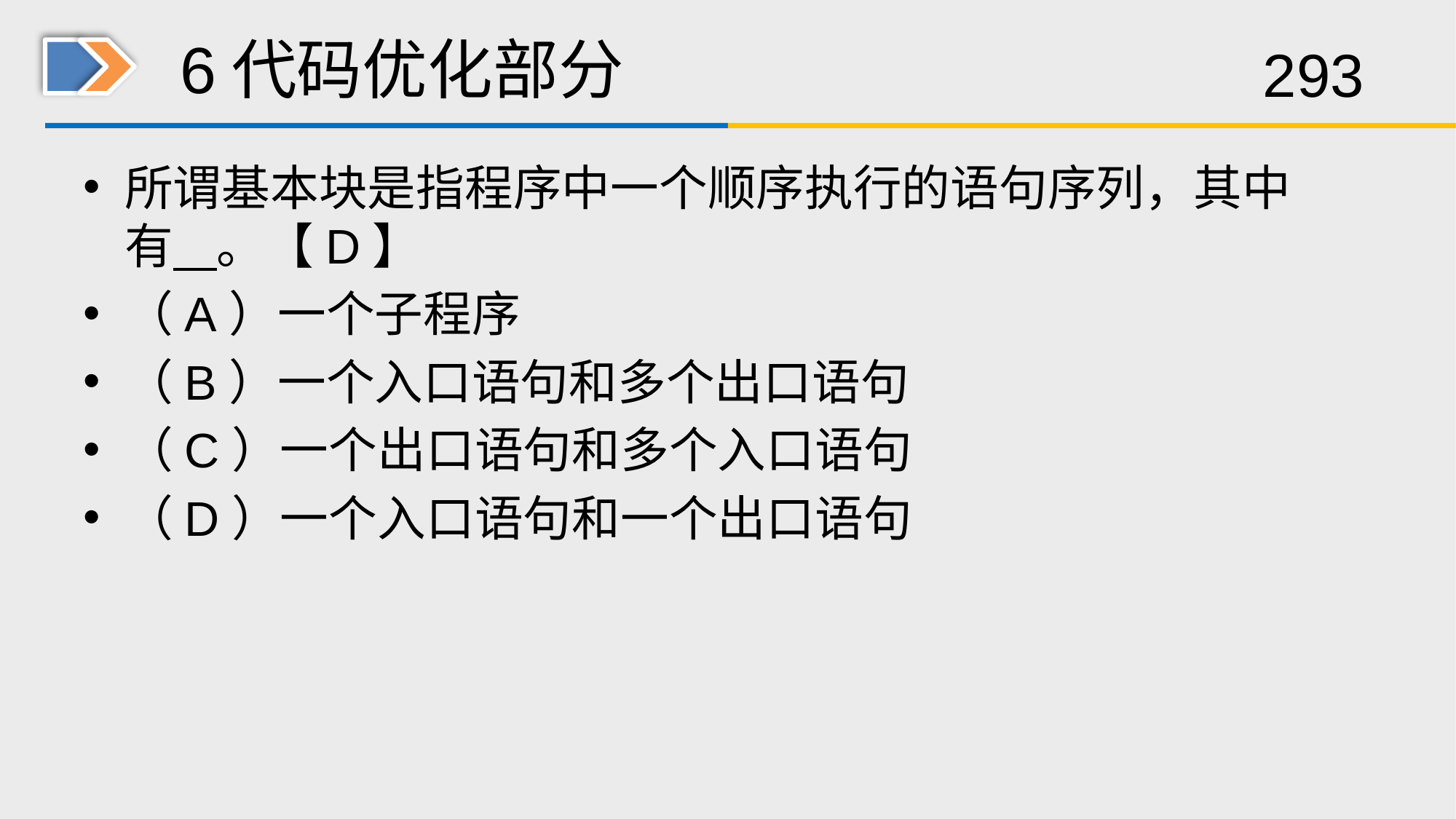

# 6代码优化部分
293
所谓基本块是指程序中一个顺序执行的语句序列，其中有    。【D】
（A）一个子程序
（B）一个入口语句和多个出口语句
（C）一个出口语句和多个入口语句
（D）一个入口语句和一个出口语句